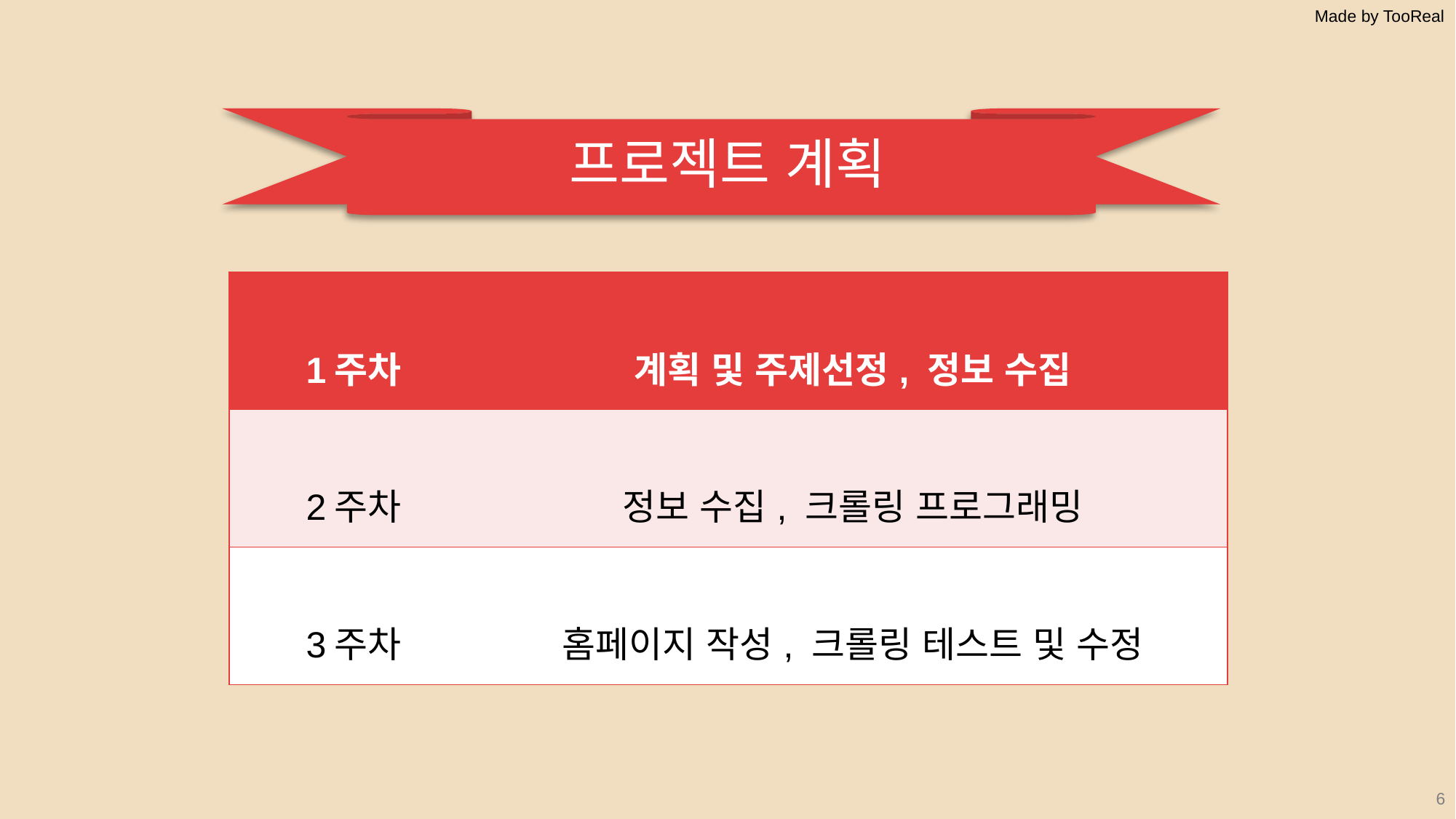

# 프로젝트 계획
| 1주차 | 계획 및 주제선정, 정보 수집 |
| --- | --- |
| 2주차 | 정보 수집, 크롤링 프로그래밍 |
| 3주차 | 홈페이지 작성, 크롤링 테스트 및 수정 |
6